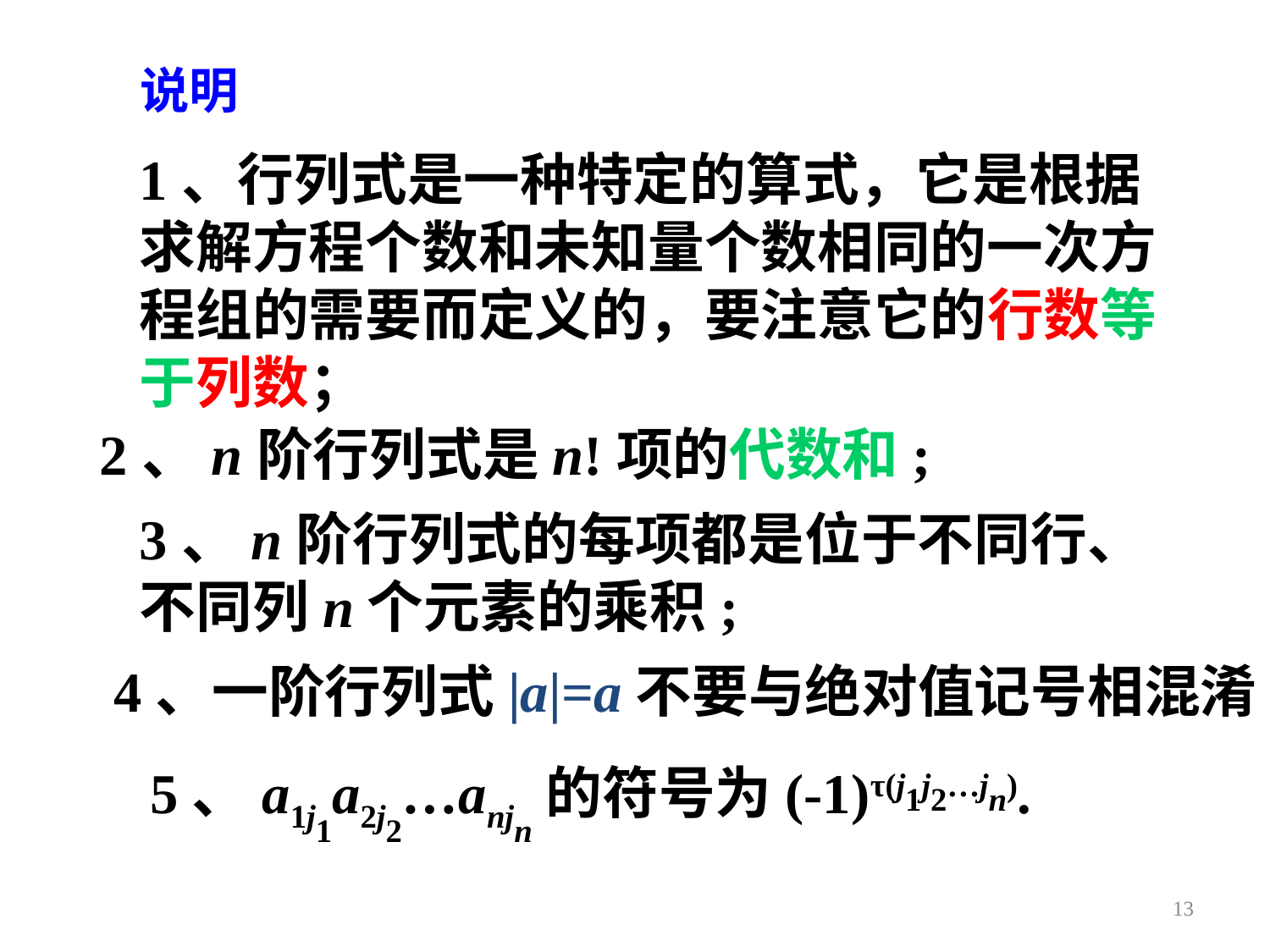

说明
1、行列式是一种特定的算式，它是根据求解方程个数和未知量个数相同的一次方程组的需要而定义的，要注意它的行数等于列数；
2、n阶行列式是n!项的代数和;
3、n阶行列式的每项都是位于不同行、不同列n个元素的乘积;
4、一阶行列式|a|=a不要与绝对值记号相混淆;
5、a1j1a2j2…anjn的符号为(-1)τ(j1j2…jn).
13